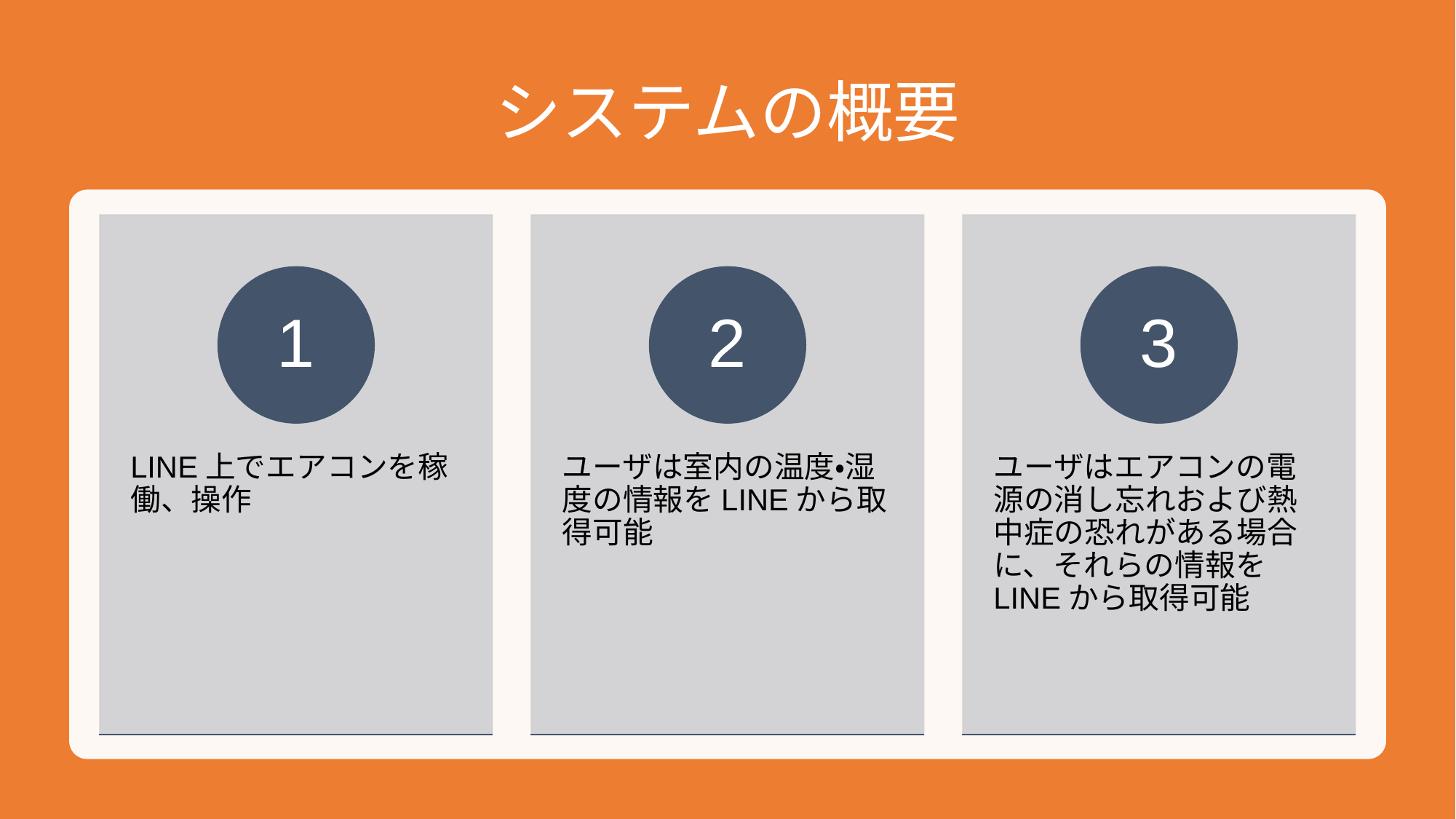

# システムの概要

LINE上でエアコンを稼働、操作
1
ユーザは室内の温度・湿度の情報をLINEから取得可能
2
ユーザはエアコンの電源の消し忘れおよび熱中症の恐れがある場合に、それらの情報をLINEから取得可能
3